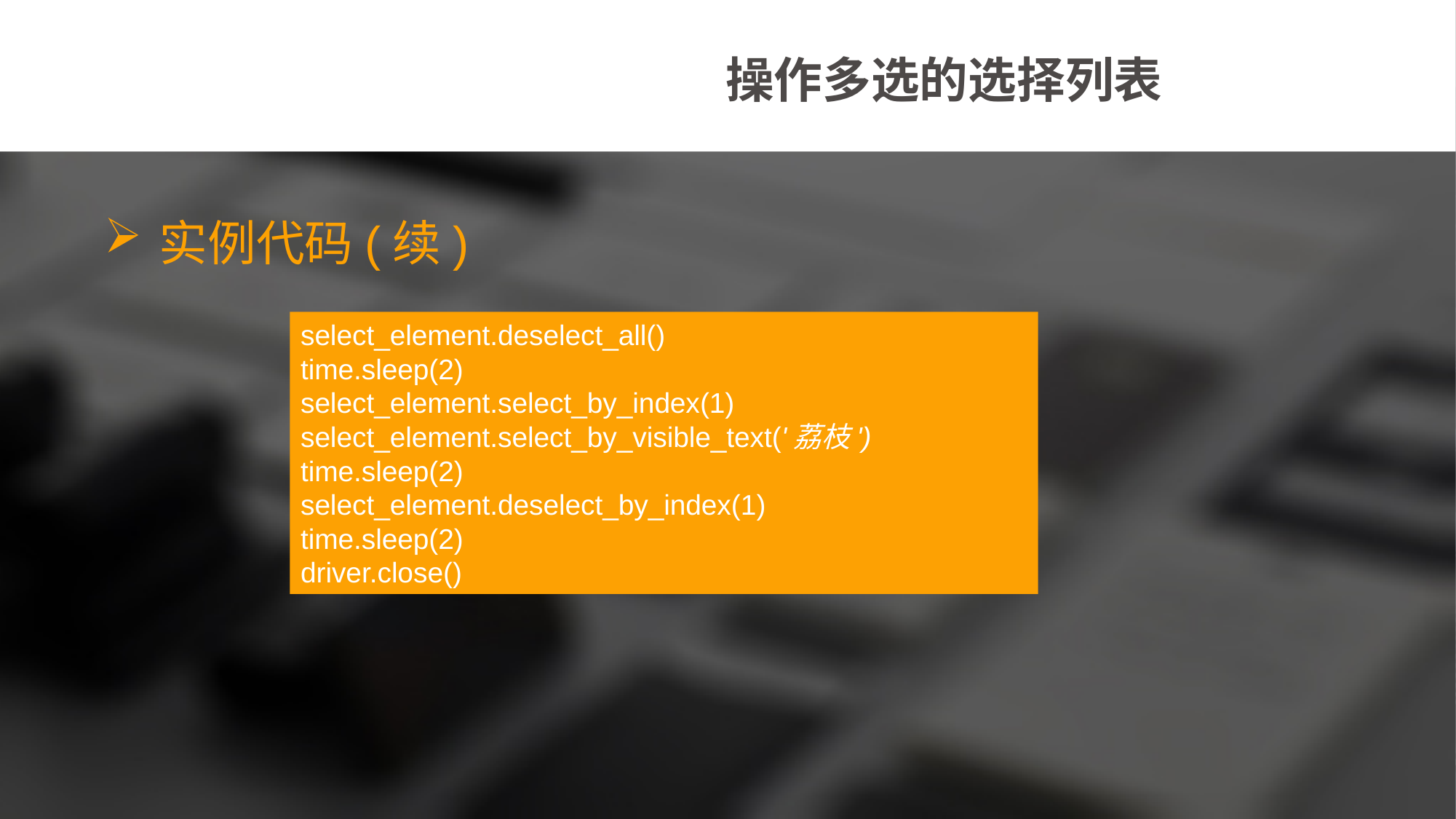

操作多选的选择列表
实例代码(续)
select_element.deselect_all()
time.sleep(2)
select_element.select_by_index(1)
select_element.select_by_visible_text('荔枝')
time.sleep(2)
select_element.deselect_by_index(1)
time.sleep(2)
driver.close()